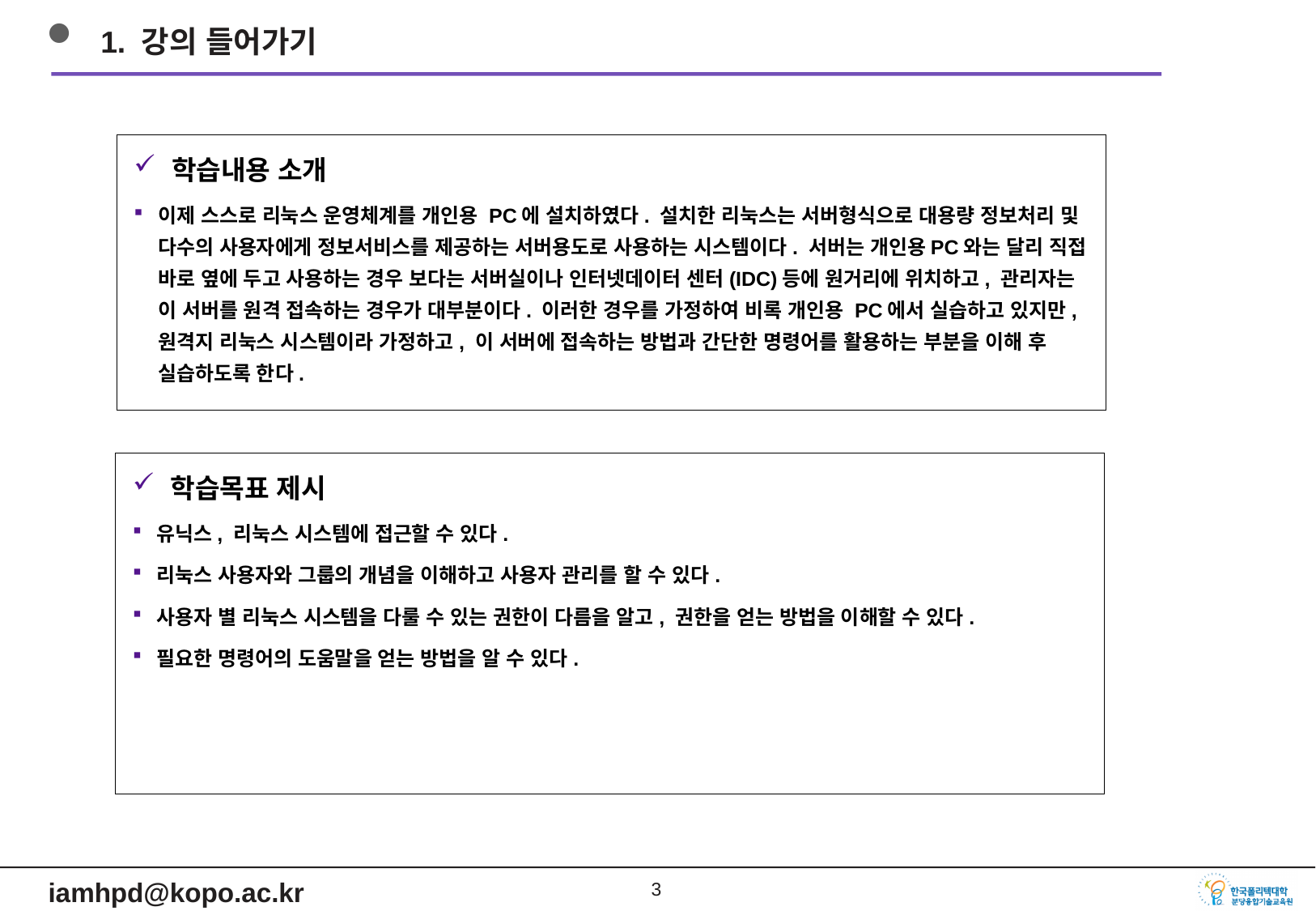

1. 강의 들어가기
학습내용 소개
이제 스스로 리눅스 운영체계를 개인용 PC에 설치하였다. 설치한 리눅스는 서버형식으로 대용량 정보처리 및 다수의 사용자에게 정보서비스를 제공하는 서버용도로 사용하는 시스템이다. 서버는 개인용PC와는 달리 직접 바로 옆에 두고 사용하는 경우 보다는 서버실이나 인터넷데이터 센터(IDC)등에 원거리에 위치하고, 관리자는 이 서버를 원격 접속하는 경우가 대부분이다. 이러한 경우를 가정하여 비록 개인용 PC에서 실습하고 있지만, 원격지 리눅스 시스템이라 가정하고, 이 서버에 접속하는 방법과 간단한 명령어를 활용하는 부분을 이해 후 실습하도록 한다.
학습목표 제시
유닉스, 리눅스 시스템에 접근할 수 있다.
리눅스 사용자와 그룹의 개념을 이해하고 사용자 관리를 할 수 있다.
사용자 별 리눅스 시스템을 다룰 수 있는 권한이 다름을 알고, 권한을 얻는 방법을 이해할 수 있다.
필요한 명령어의 도움말을 얻는 방법을 알 수 있다.
3